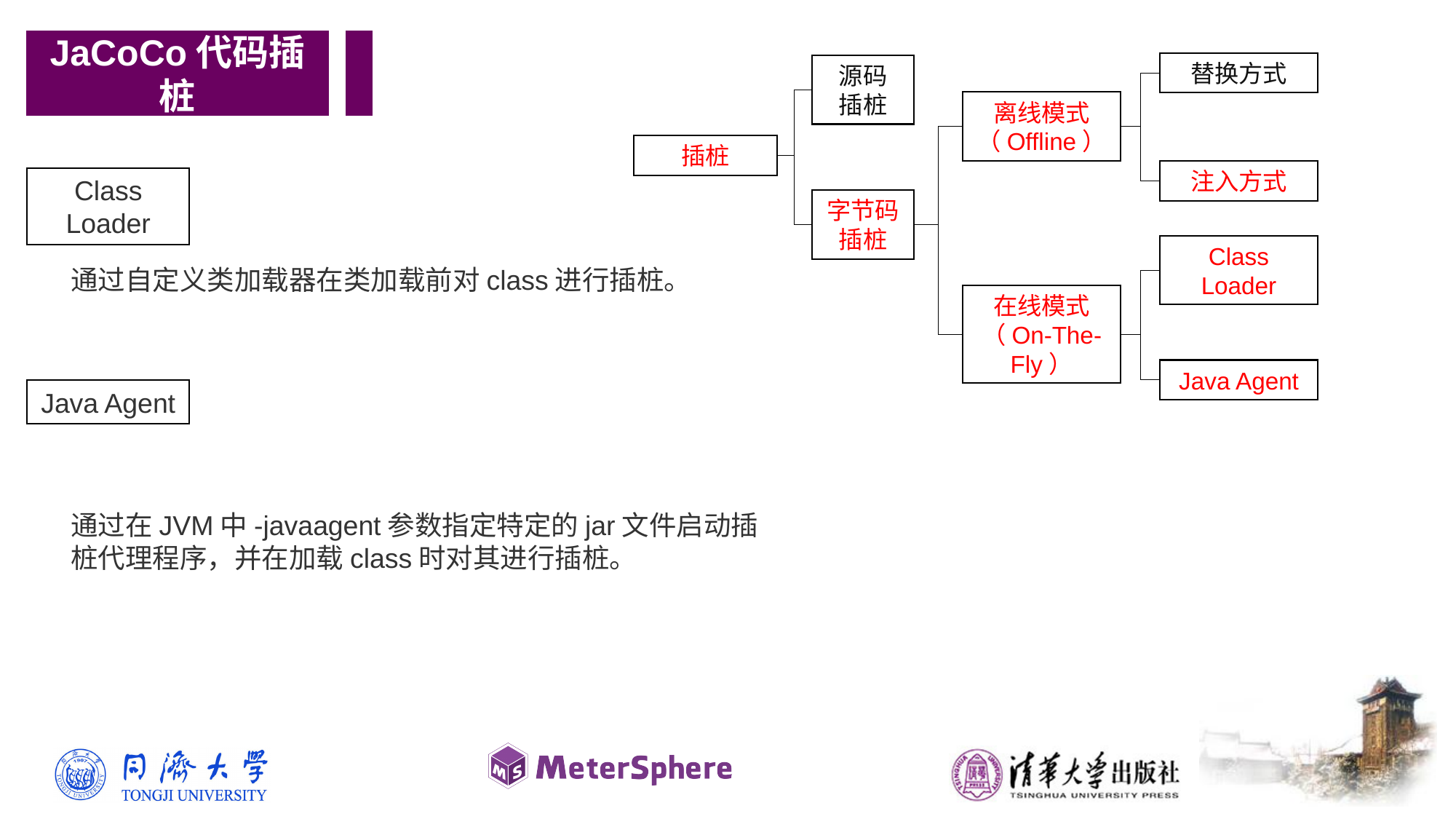

JaCoCo代码插桩
替换方式
源码
插桩
离线模式
（Offline）
插桩
注入方式
字节码
插桩
Class Loader
在线模式
（On-The-Fly）
Java Agent
Class Loader
通过自定义类加载器在类加载前对class进行插桩。
Java Agent
通过在JVM中-javaagent参数指定特定的jar文件启动插桩代理程序，并在加载class时对其进行插桩。